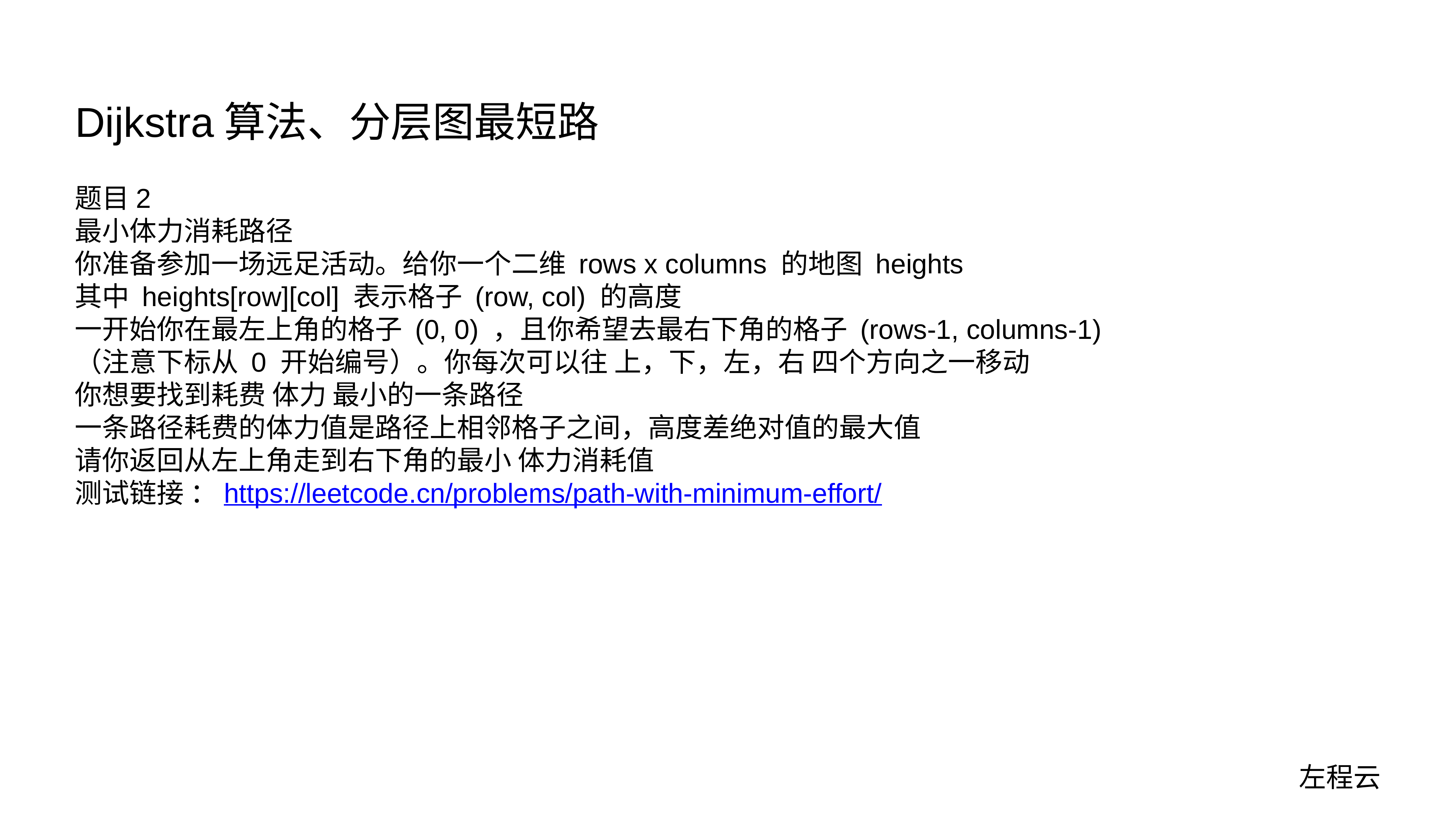

# Dijkstra算法、分层图最短路
题目2
最小体力消耗路径
你准备参加一场远足活动。给你一个二维 rows x columns 的地图 heights
其中 heights[row][col] 表示格子 (row, col) 的高度
一开始你在最左上角的格子 (0, 0) ，且你希望去最右下角的格子 (rows-1, columns-1)
（注意下标从 0 开始编号）。你每次可以往 上，下，左，右 四个方向之一移动
你想要找到耗费 体力 最小的一条路径
一条路径耗费的体力值是路径上相邻格子之间，高度差绝对值的最大值
请你返回从左上角走到右下角的最小 体力消耗值
测试链接 ：https://leetcode.cn/problems/path-with-minimum-effort/
左程云